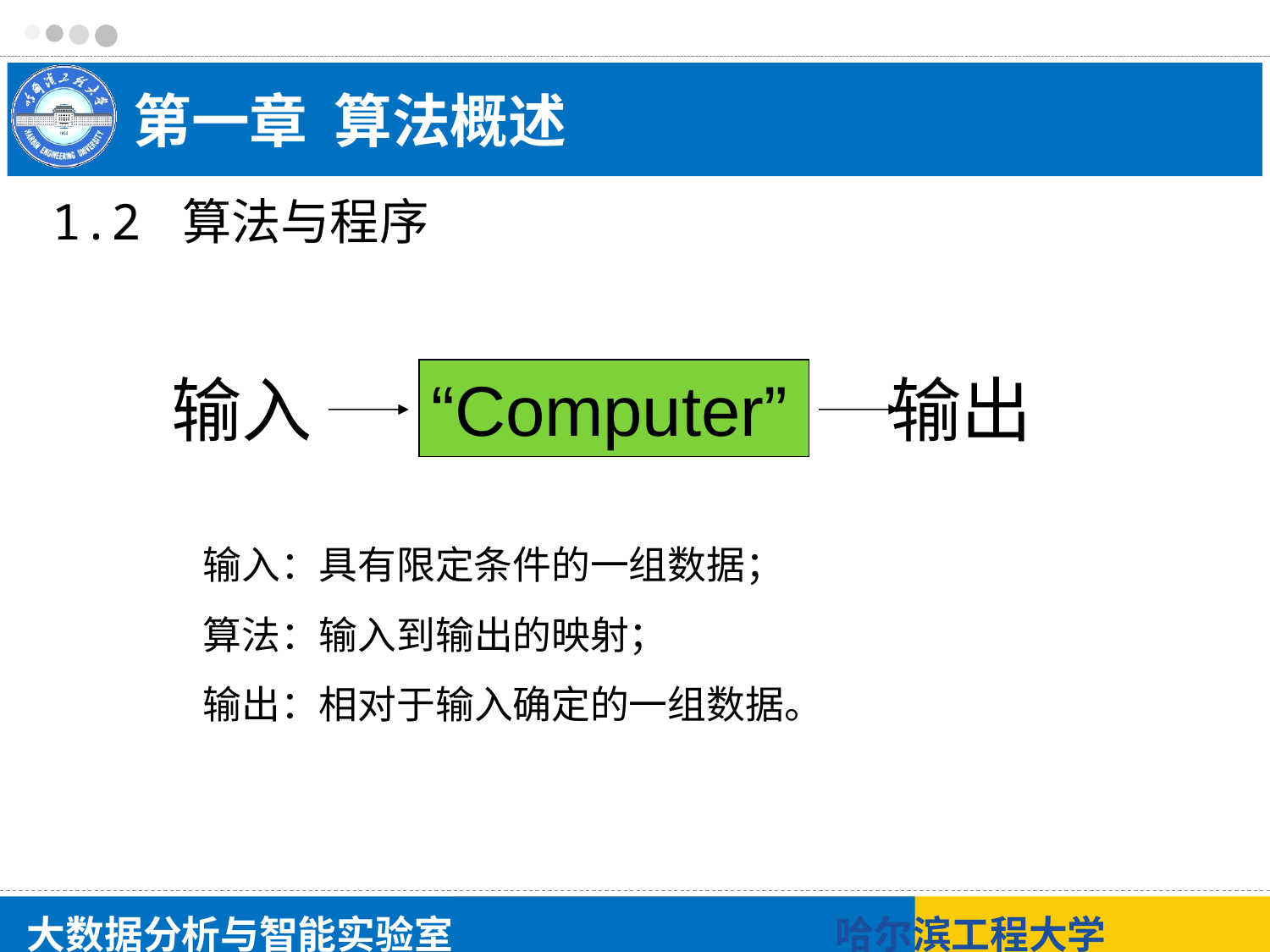

# 第一章  算法概述
1.2 算法与程序
输入
“Computer”
输出

输入：具有限定条件的一组数据；
算法：输入到输出的映射；
输出：相对于输入确定的一组数据。